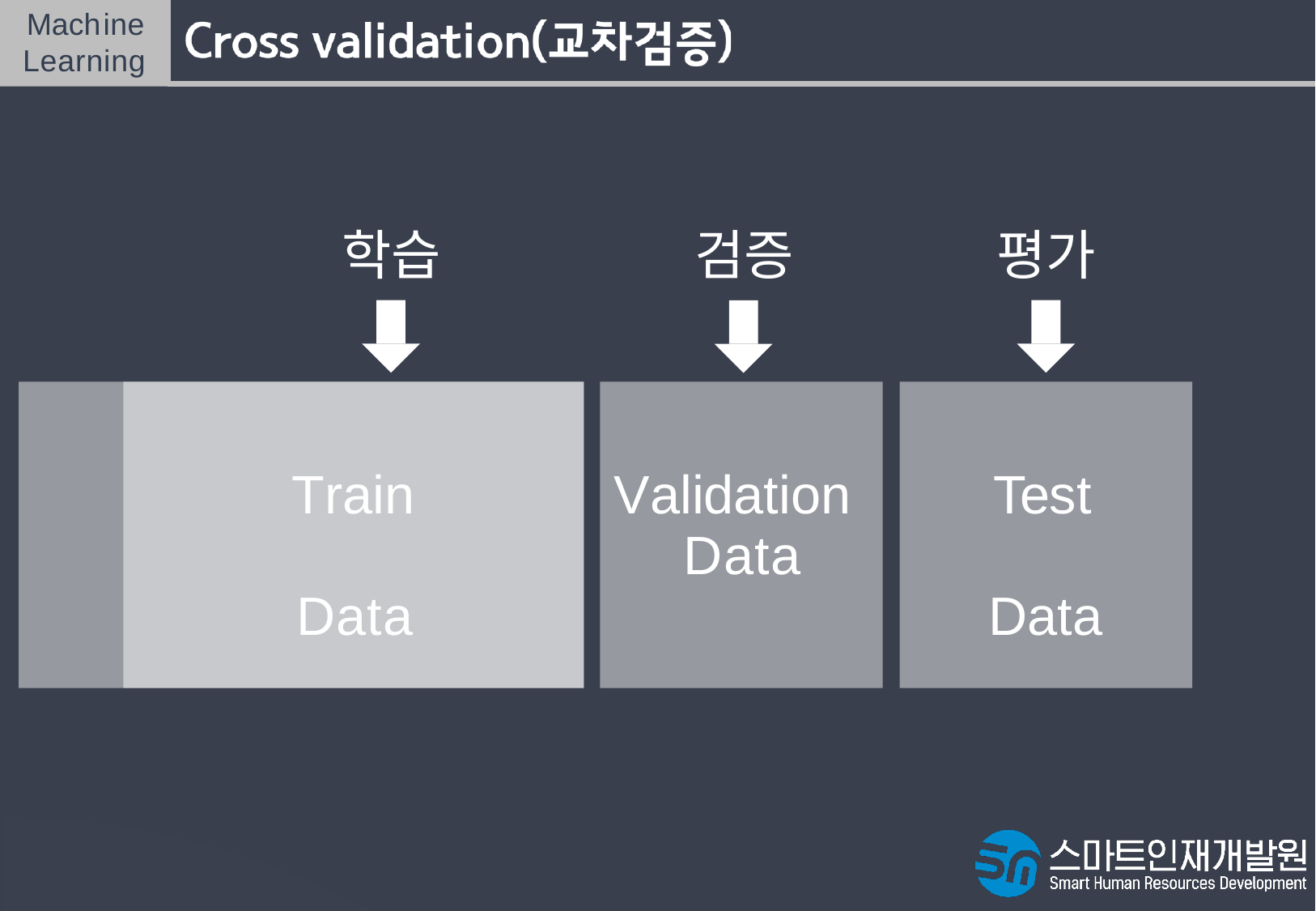

Machine

| Learning |  |  |  |  |
| --- | --- | --- | --- | --- |
| 학습 |  | 검증 |  | 평가 |
| Train Data |  | Validation Data |  | Test Data |